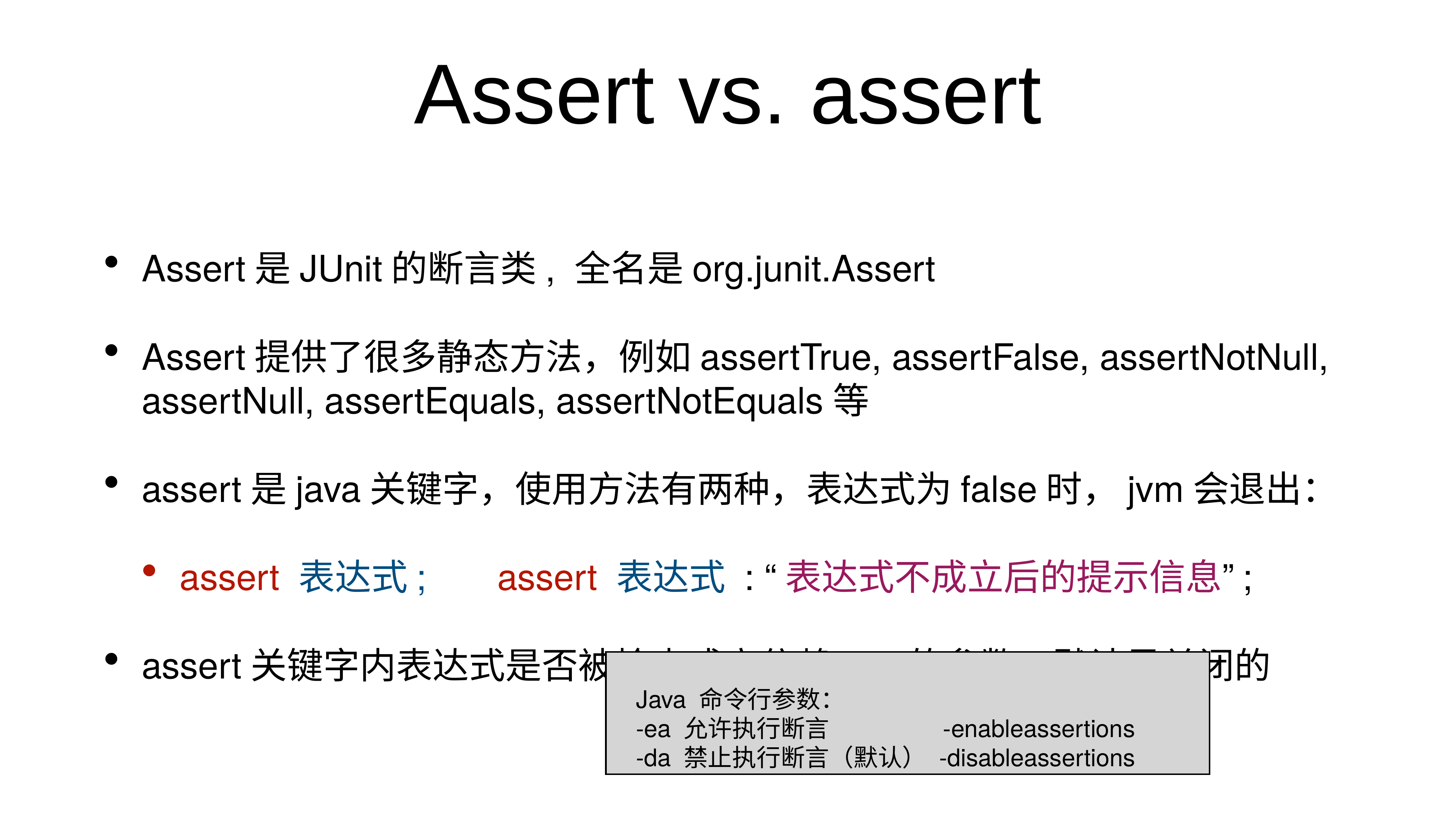

# Assert vs. assert
Assert是JUnit的断言类, 全名是org.junit.Assert
Assert提供了很多静态方法，例如assertTrue, assertFalse, assertNotNull, assertNull, assertEquals, assertNotEquals等
assert是java关键字，使用方法有两种，表达式为false时，jvm会退出：
assert 表达式;       assert 表达式 : “表达式不成立后的提示信息”;
assert关键字内表达式是否被检查成立依赖jvm的参数，默认是关闭的

Java 命令行参数：
-ea 允许执行断言                -enableassertions
-da 禁止执行断言（默认） -disableassertions